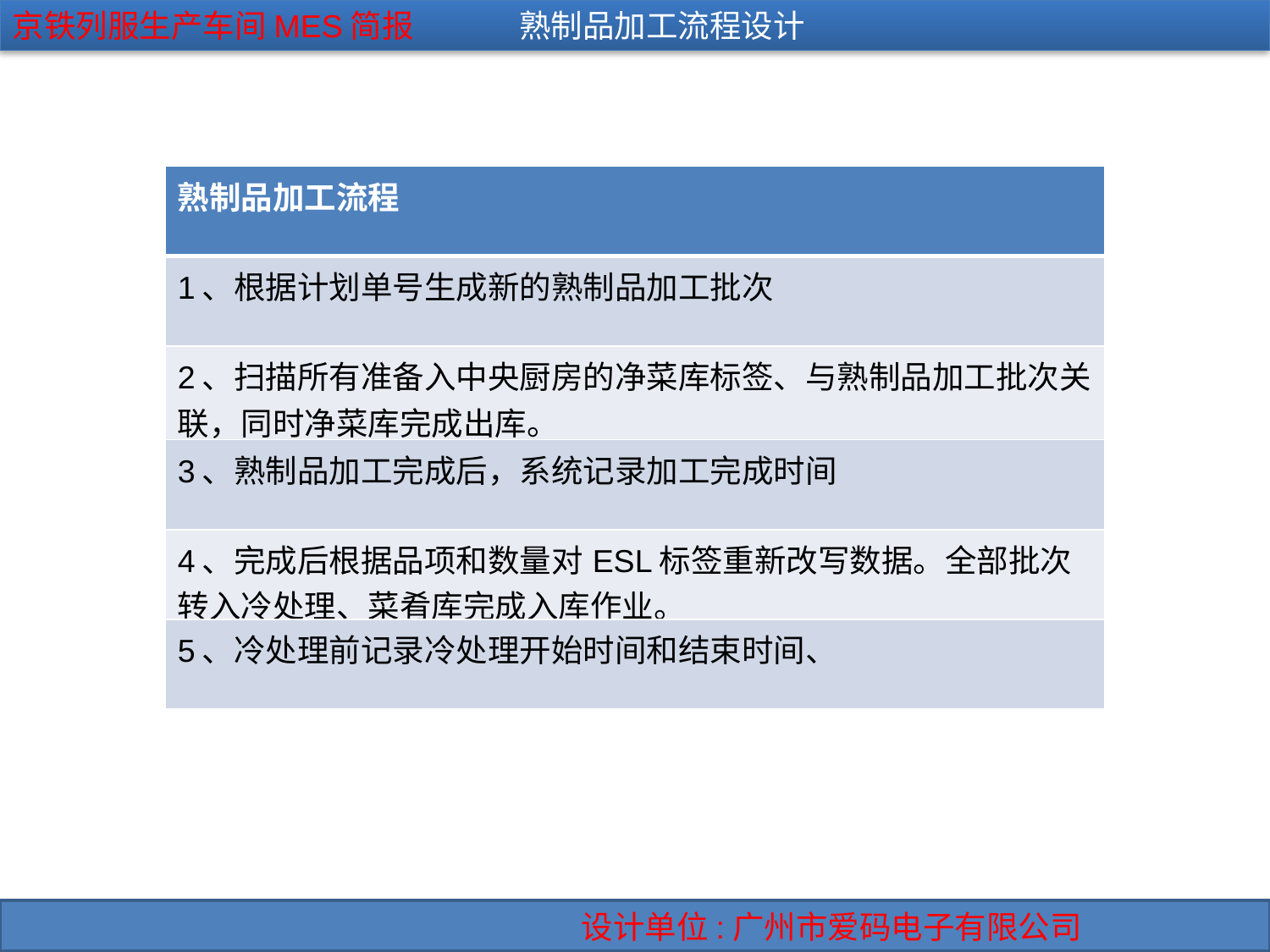

熟制品加工流程设计
| 熟制品加工流程 |
| --- |
| 1、根据计划单号生成新的熟制品加工批次 |
| 2、扫描所有准备入中央厨房的净菜库标签、与熟制品加工批次关联，同时净菜库完成出库。 |
| 3、熟制品加工完成后，系统记录加工完成时间 |
| 4、完成后根据品项和数量对ESL标签重新改写数据。全部批次转入冷处理、菜肴库完成入库作业。 |
| 5、冷处理前记录冷处理开始时间和结束时间、 |